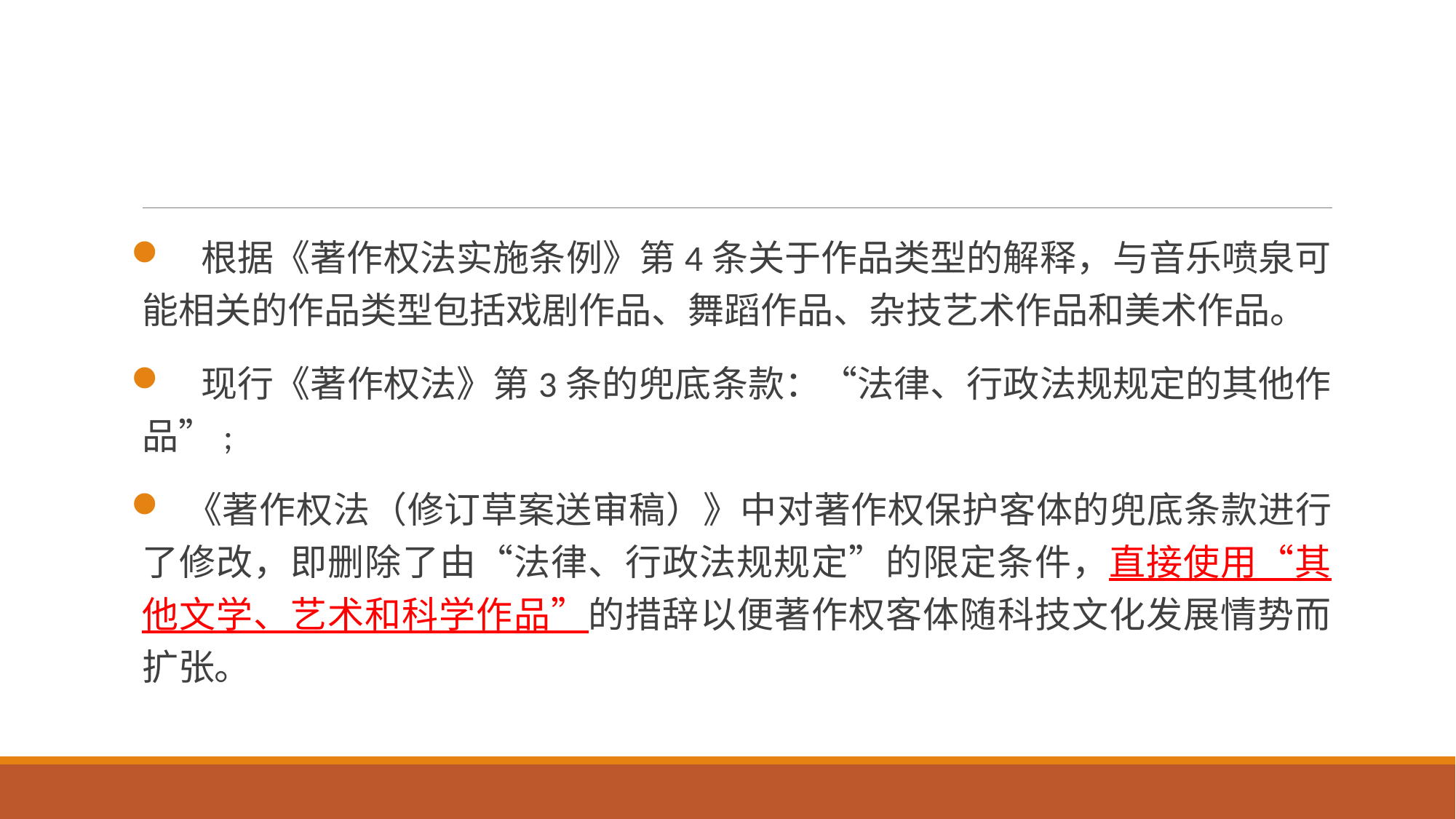

#
   根据《著作权法实施条例》第4条关于作品类型的解释，与音乐喷泉可能相关的作品类型包括戏剧作品、舞蹈作品、杂技艺术作品和美术作品。
   现行《著作权法》第3条的兜底条款：“法律、行政法规规定的其他作品”;
 《著作权法（修订草案送审稿）》中对著作权保护客体的兜底条款进行了修改，即删除了由“法律、行政法规规定”的限定条件，直接使用“其他文学、艺术和科学作品”的措辞以便著作权客体随科技文化发展情势而扩张。